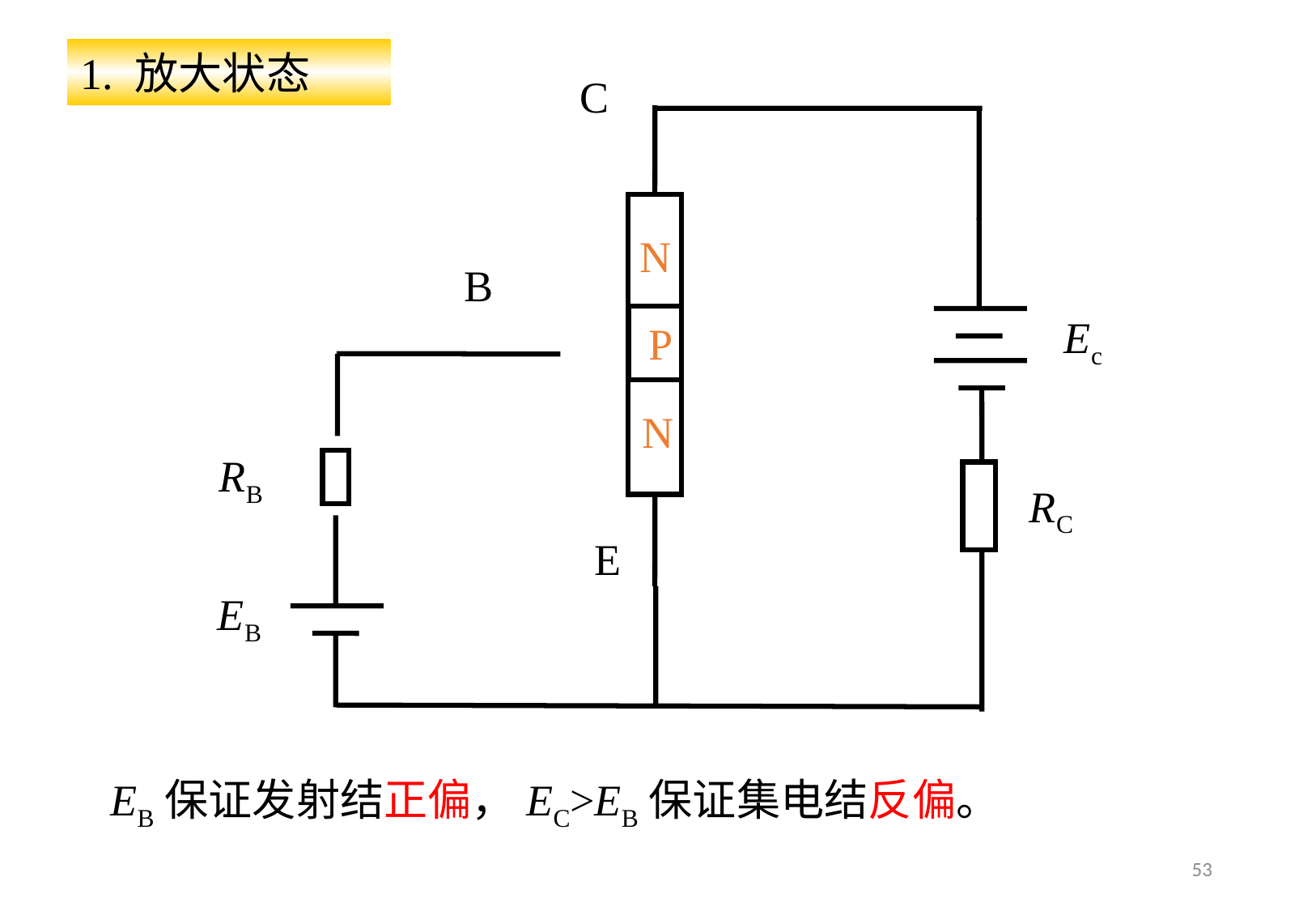

1. 放大状态
C

RC

N

B

Ec
P

N

RB
E

EB

EB保证发射结正偏，EC>EB保证集电结反偏。
53